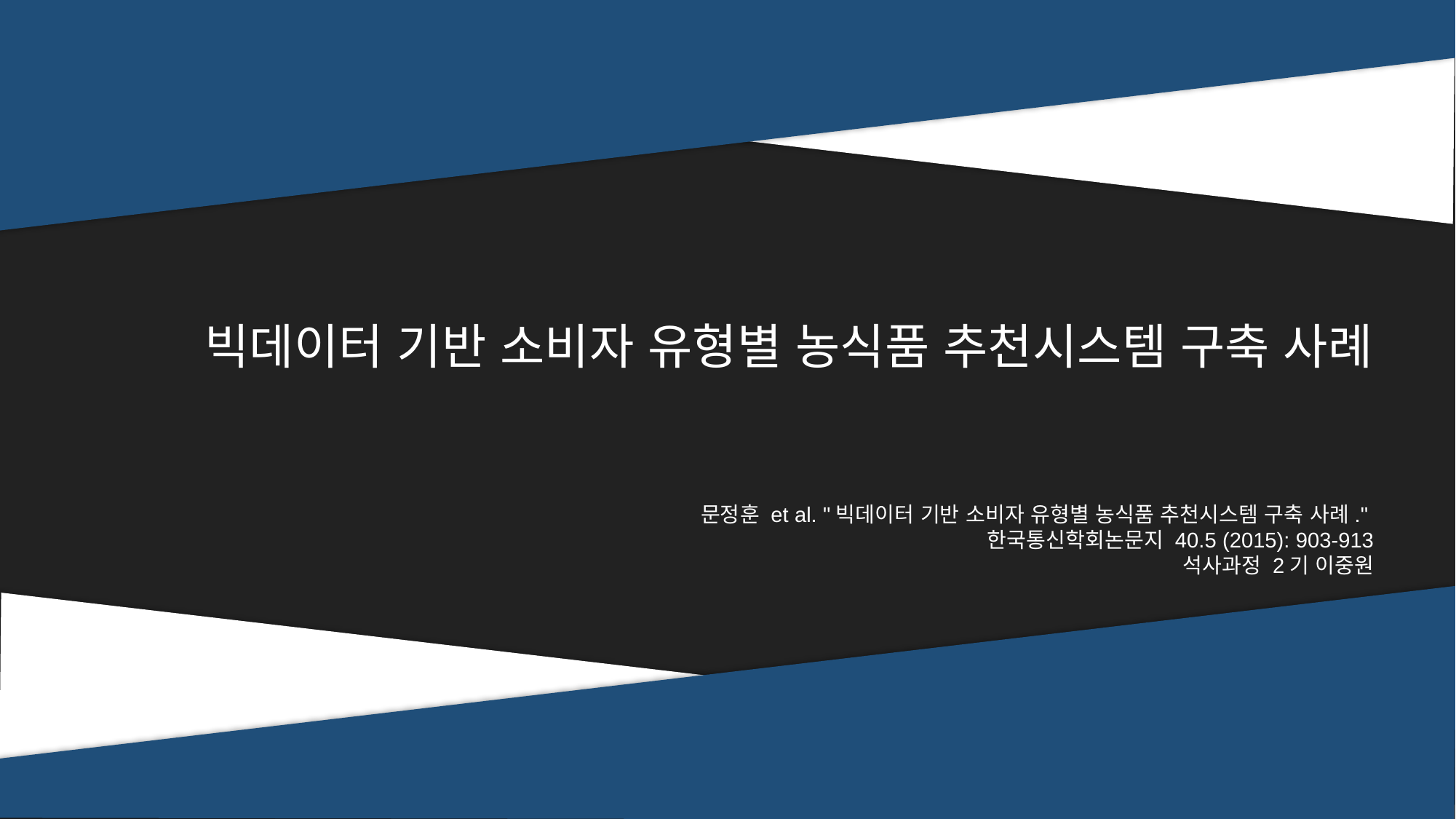

빅데이터 기반 소비자 유형별 농식품 추천시스템 구축 사례

문정훈 et al. "빅데이터 기반 소비자 유형별 농식품 추천시스템 구축 사례."
한국통신학회논문지 40.5 (2015): 903-913
석사과정 2기 이중원